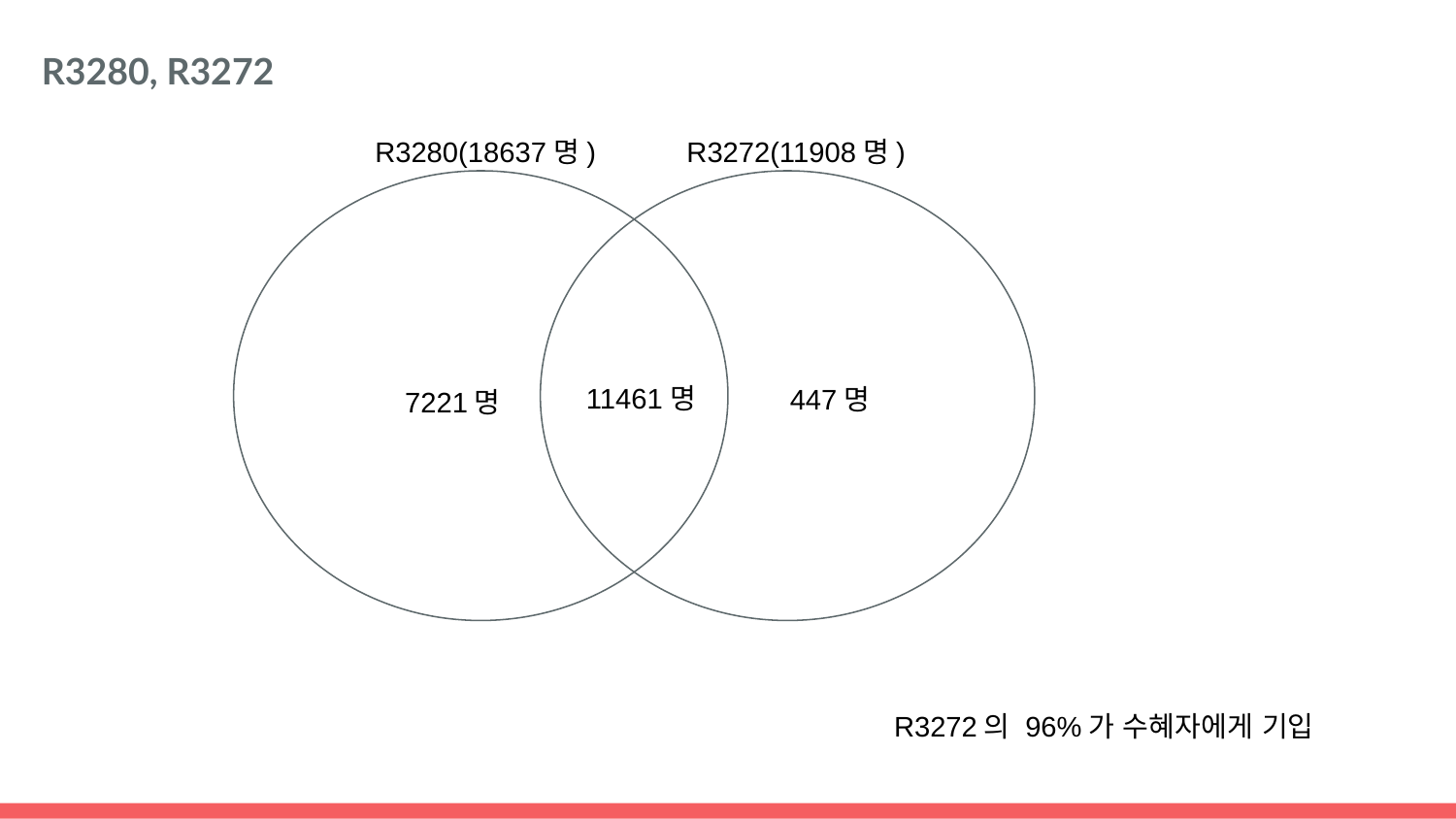

R3280, R3272

R3280(18637명)
R3272(11908명)

11461명
447명
7221명
R3272의 96%가 수혜자에게 기입